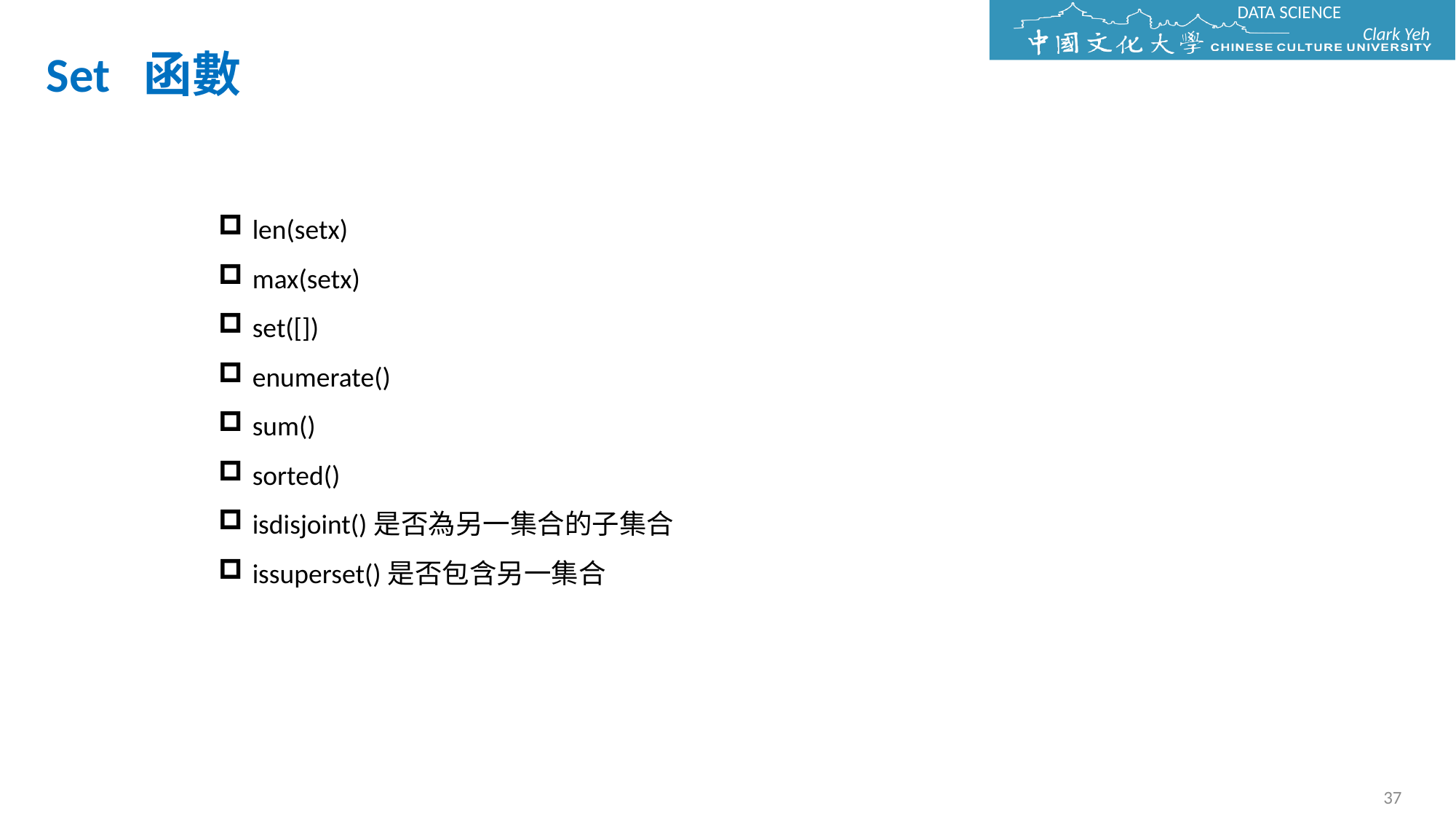

Set  函數
len(setx)
max(setx)
set([])
enumerate()
sum()
sorted()
isdisjoint()是否為另一集合的子集合
issuperset()是否包含另一集合

37